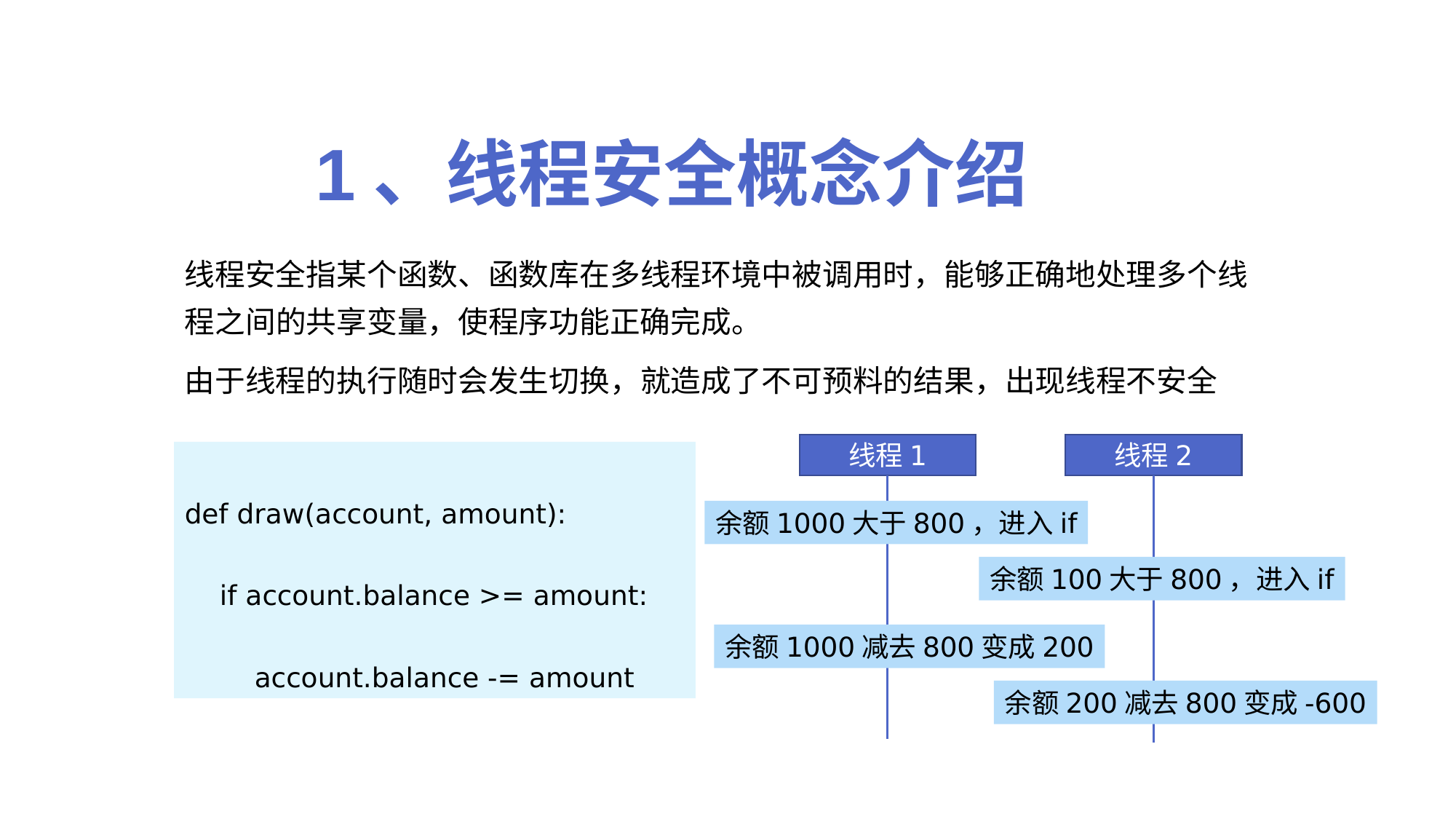

1、线程安全概念介绍
线程安全指某个函数、函数库在多线程环境中被调用时，能够正确地处理多个线程之间的共享变量，使程序功能正确完成。
由于线程的执行随时会发生切换，就造成了不可预料的结果，出现线程不安全
线程1
线程2
def draw(account, amount):
    if account.balance >= amount:
        account.balance -= amount
余额1000大于800，进入if
余额100大于800，进入if
余额1000减去800变成200
余额200减去800变成-600